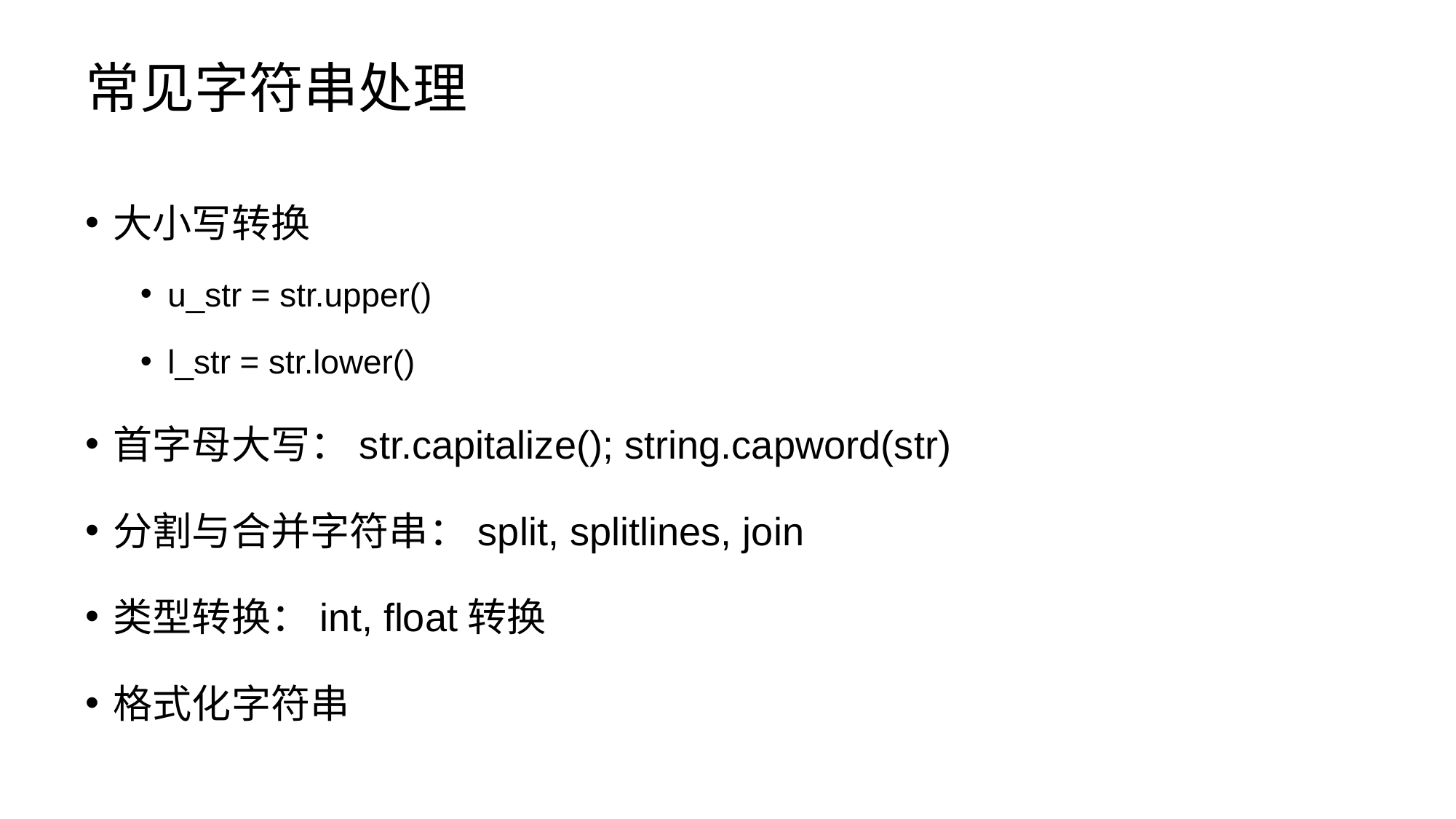

# 常见字符串处理
大小写转换
u_str = str.upper()
l_str = str.lower()
首字母大写：str.capitalize(); string.capword(str)
分割与合并字符串：split, splitlines, join
类型转换：int, float转换
格式化字符串